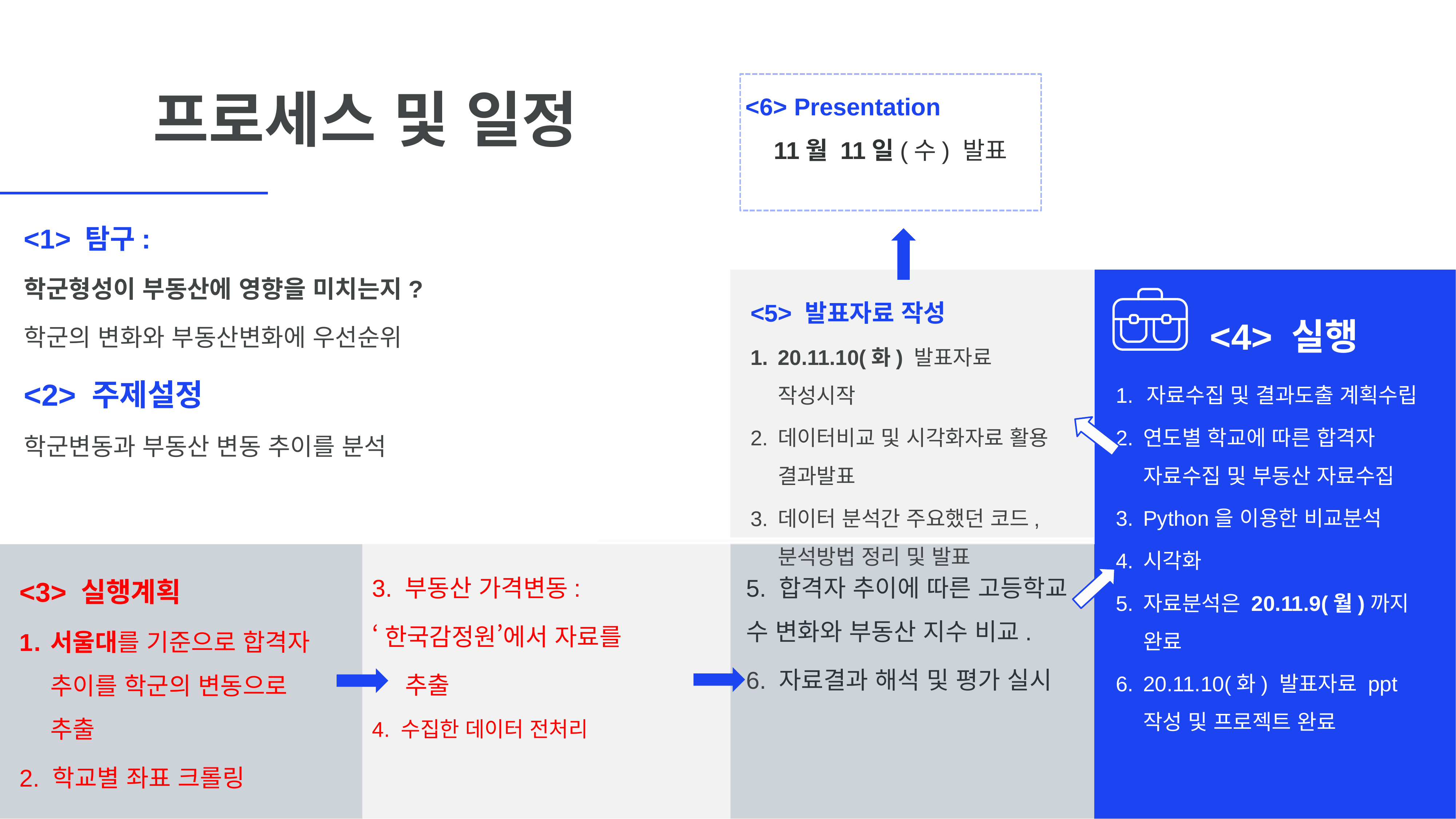

<6> Presentation
11월 11일(수) 발표

# 프로세스 및 일정
<1> 탐구:
학군형성이 부동산에 영향을 미치는지?
학군의 변화와 부동산변화에 우선순위
<2> 주제설정
학군변동과 부동산 변동 추이를 분석

<5> 발표자료 작성
20.11.10(화) 발표자료 작성시작
데이터비교 및 시각화자료 활용 결과발표
데이터 분석간 주요했던 코드, 분석방법 정리 및 발표

<4> 실행
자료수집 및 결과도출 계획수립
연도별 학교에 따른 합격자 자료수집 및 부동산 자료수집
Python을 이용한 비교분석
시각화
자료분석은 20.11.9(월)까지 완료
20.11.10(화) 발표자료 ppt작성 및 프로젝트 완료

<3> 실행계획
서울대를 기준으로 합격자 추이를 학군의 변동으로 추출
2. 학교별 좌표 크롤링
3. 부동산 가격변동:
‘한국감정원’에서 자료를
    추출
4. 수집한 데이터 전처리

5. 합격자 추이에 따른 고등학교 수 변화와 부동산 지수 비교.
6. 자료결과 해석 및 평가 실시